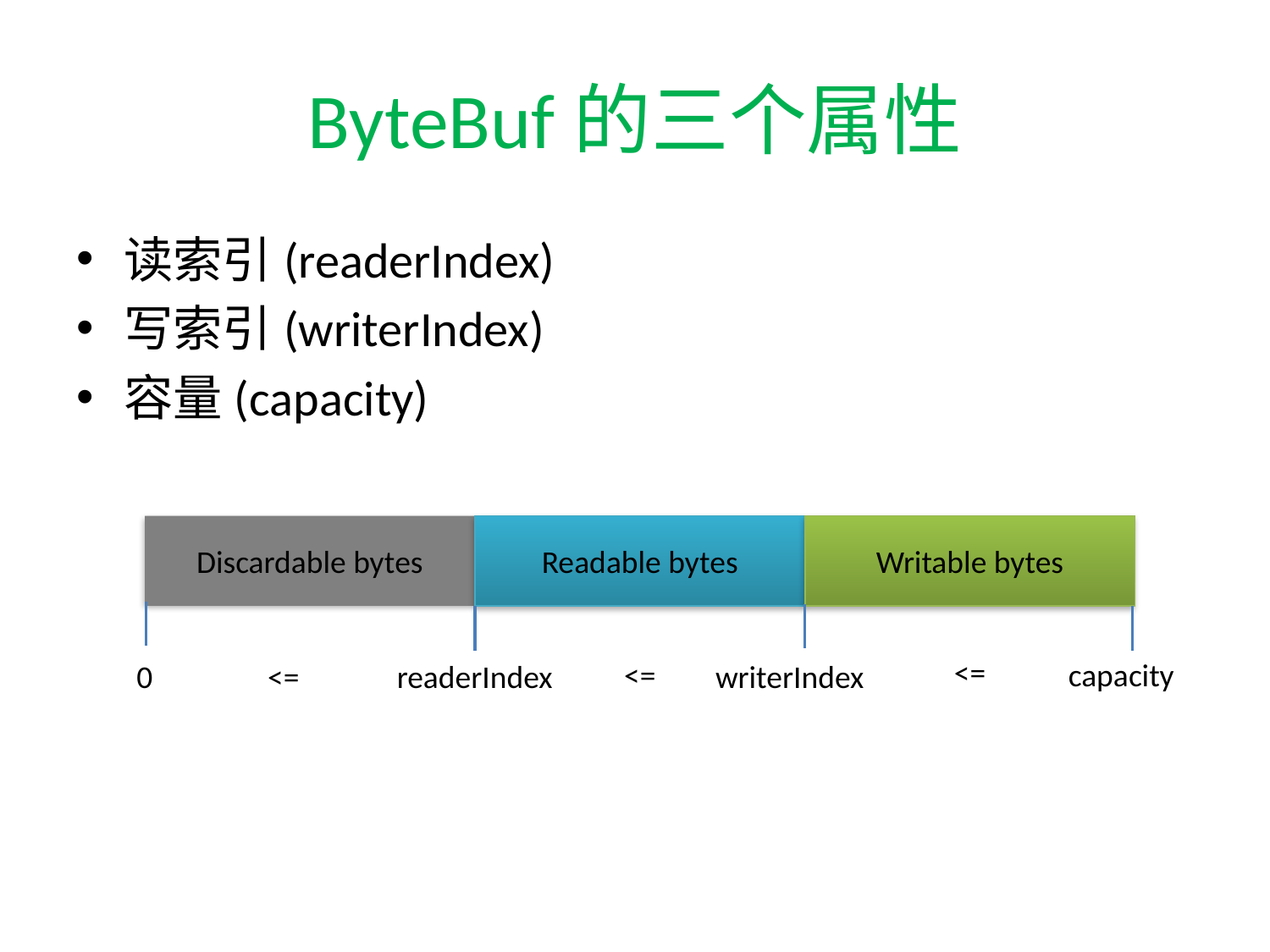

# ByteBuf的三个属性
读索引(readerIndex)
写索引(writerIndex)
容量(capacity)
Discardable bytes
Readable bytes
Writable bytes
<=
<=
capacity
0
<=
readerIndex
writerIndex